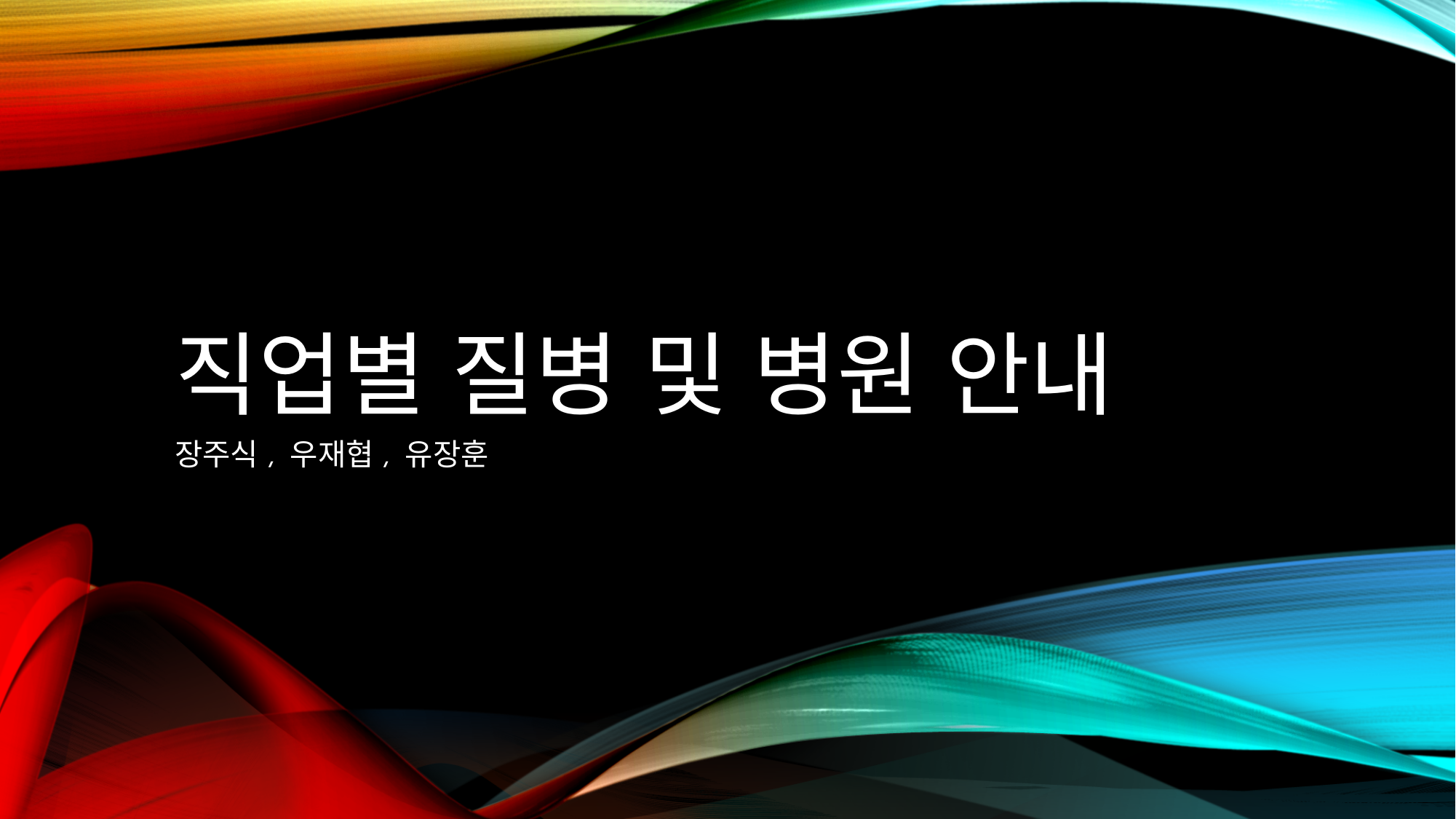

# 직업별 질병 및 병원 안내
장주식, 우재협, 유장훈